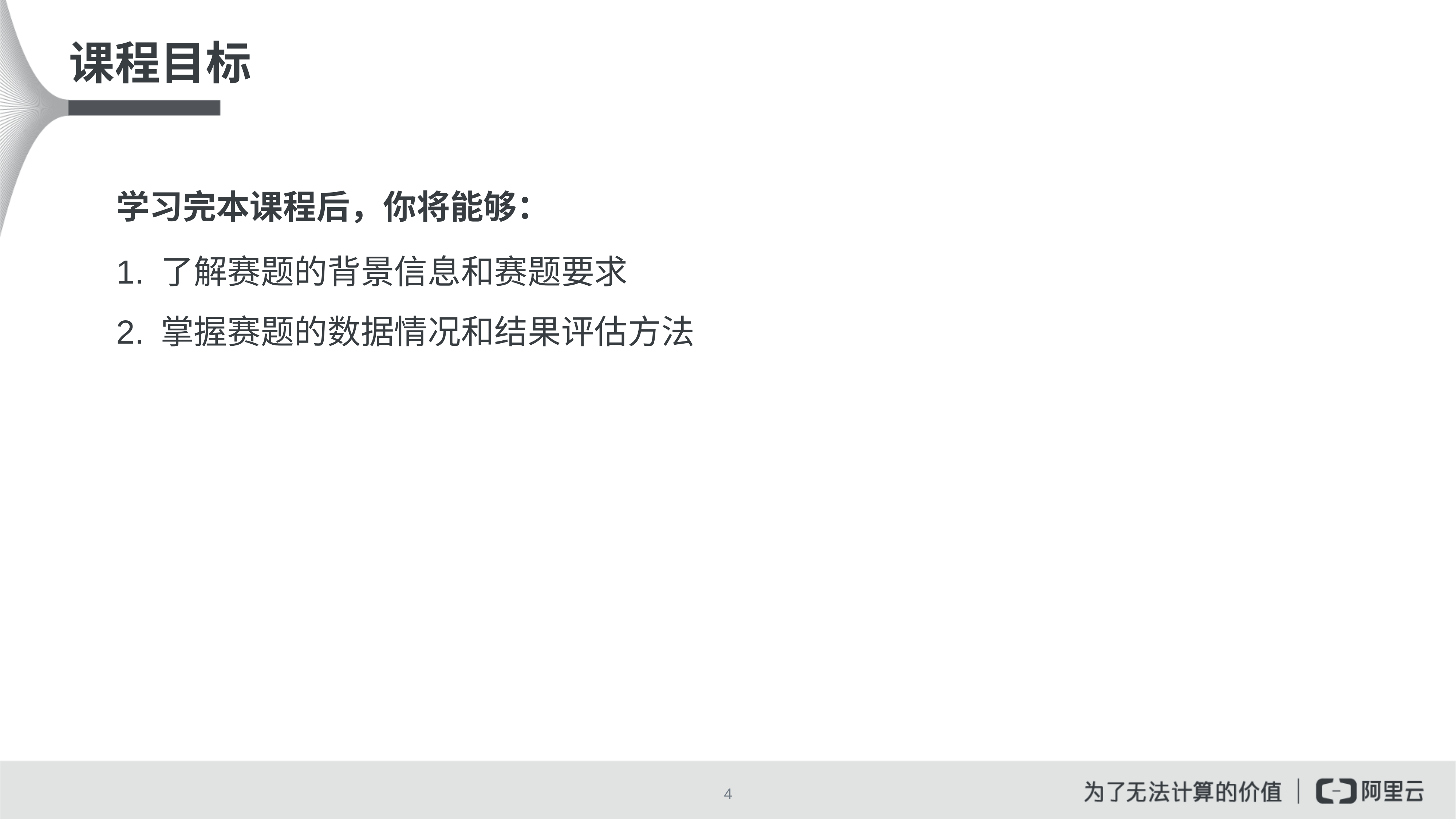

# 课程目标
学习完本课程后，你将能够：
了解赛题的背景信息和赛题要求
掌握赛题的数据情况和结果评估方法